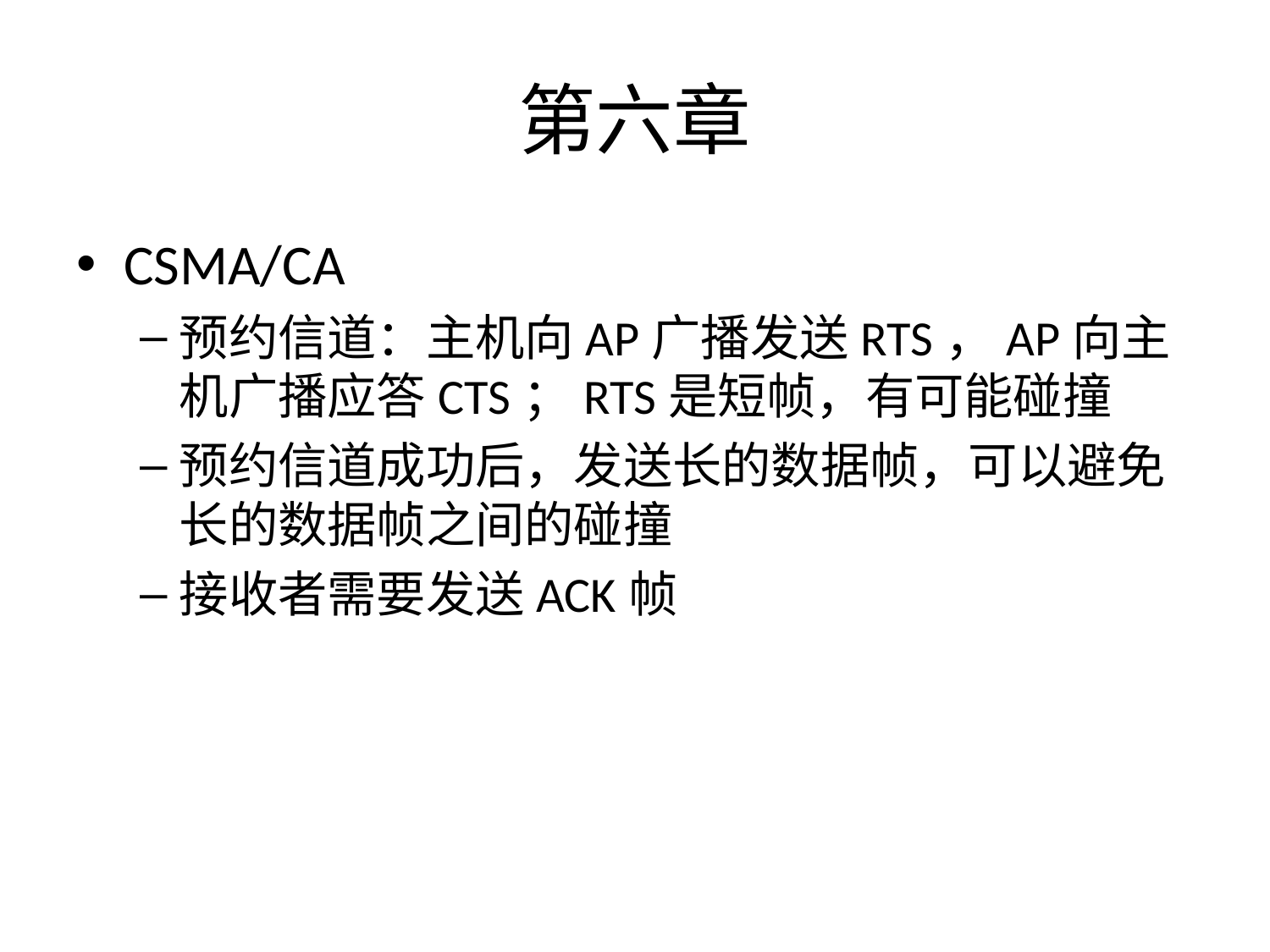

# 第六章
CSMA/CA
预约信道：主机向AP广播发送RTS，AP向主机广播应答CTS；RTS是短帧，有可能碰撞
预约信道成功后，发送长的数据帧，可以避免长的数据帧之间的碰撞
接收者需要发送ACK帧